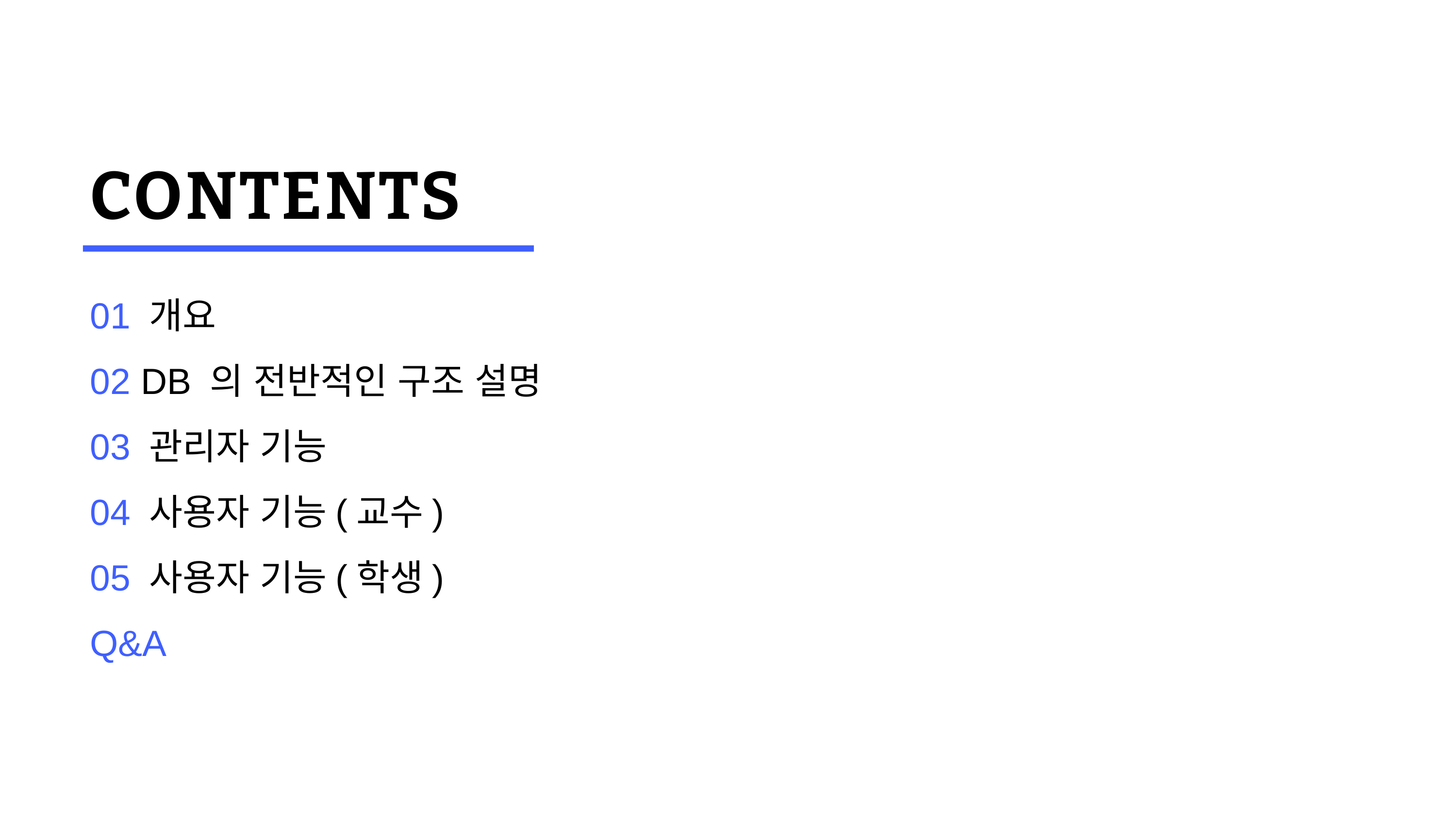

CONTENTS

01 개요
02 DB 의 전반적인 구조 설명
03 관리자 기능
04 사용자 기능(교수)
05 사용자 기능(학생)
Q&A